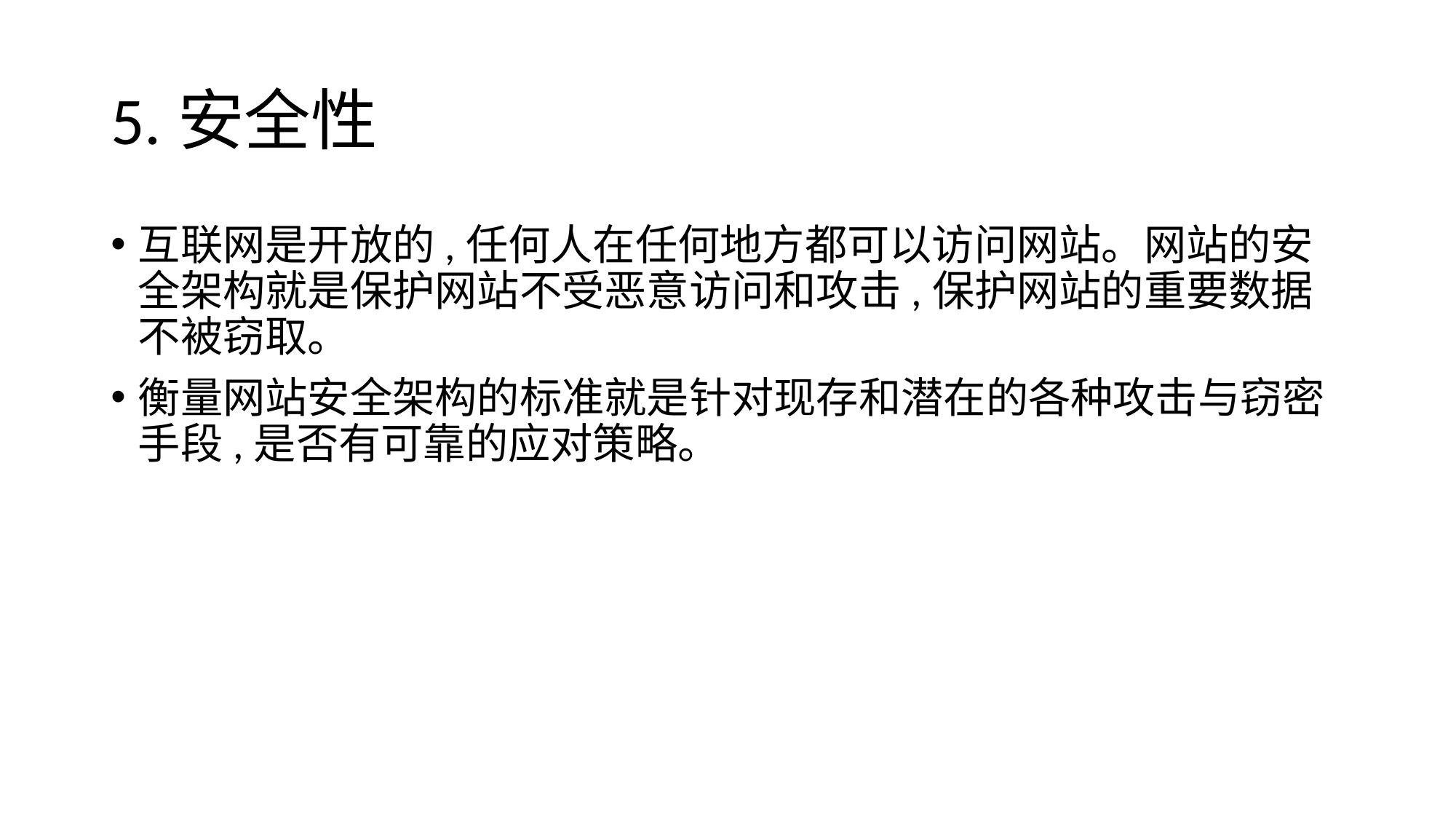

# 5.安全性
互联网是开放的,任何人在任何地方都可以访问网站。网站的安全架构就是保护网站不受恶意访问和攻击,保护网站的重要数据不被窃取。
衡量网站安全架构的标准就是针对现存和潜在的各种攻击与窃密手段,是否有可靠的应对策略。